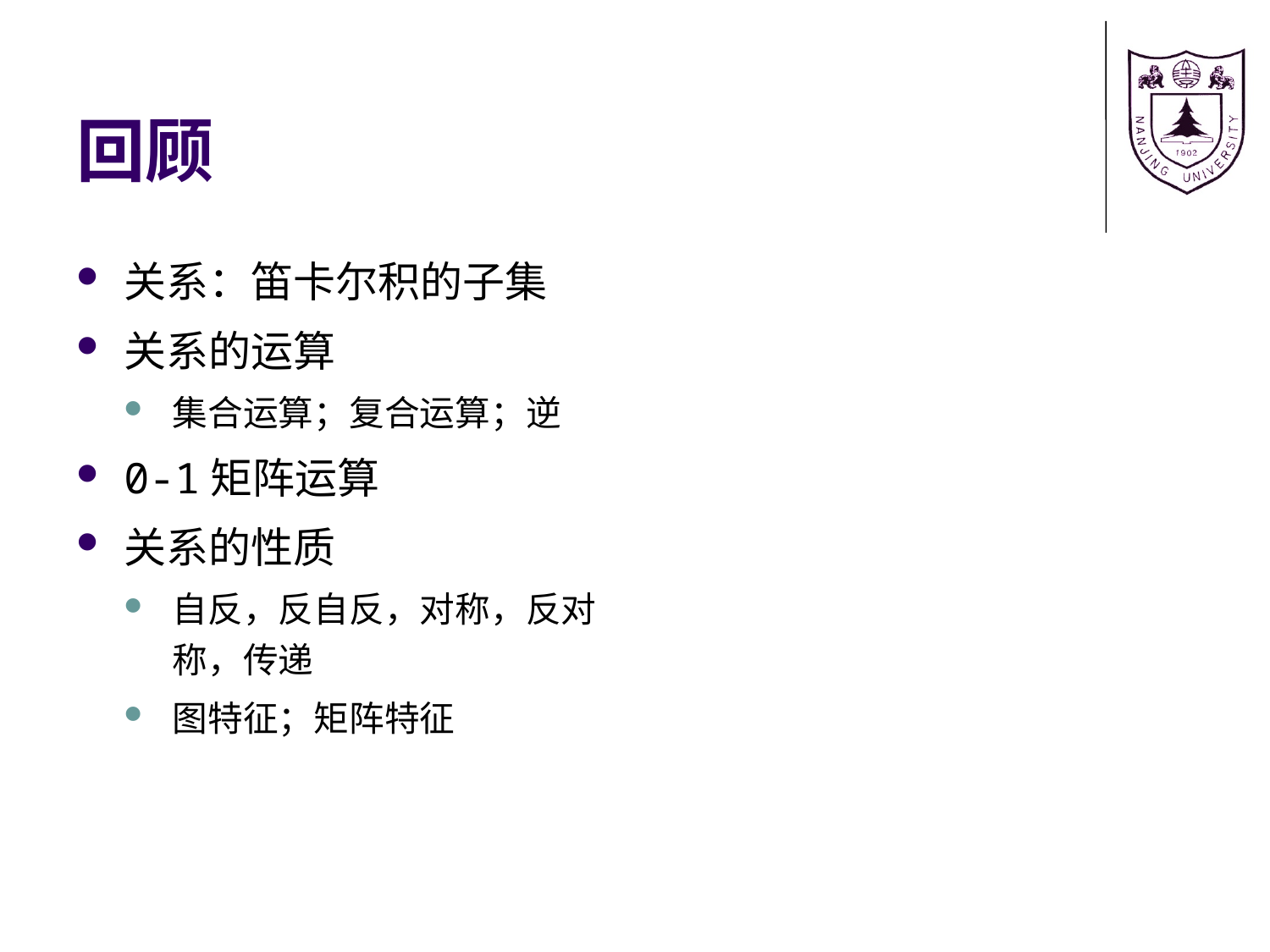

# 回顾
关系：笛卡尔积的子集
关系的运算
集合运算；复合运算；逆
0-1矩阵运算
关系的性质
自反，反自反，对称，反对称，传递
图特征；矩阵特征